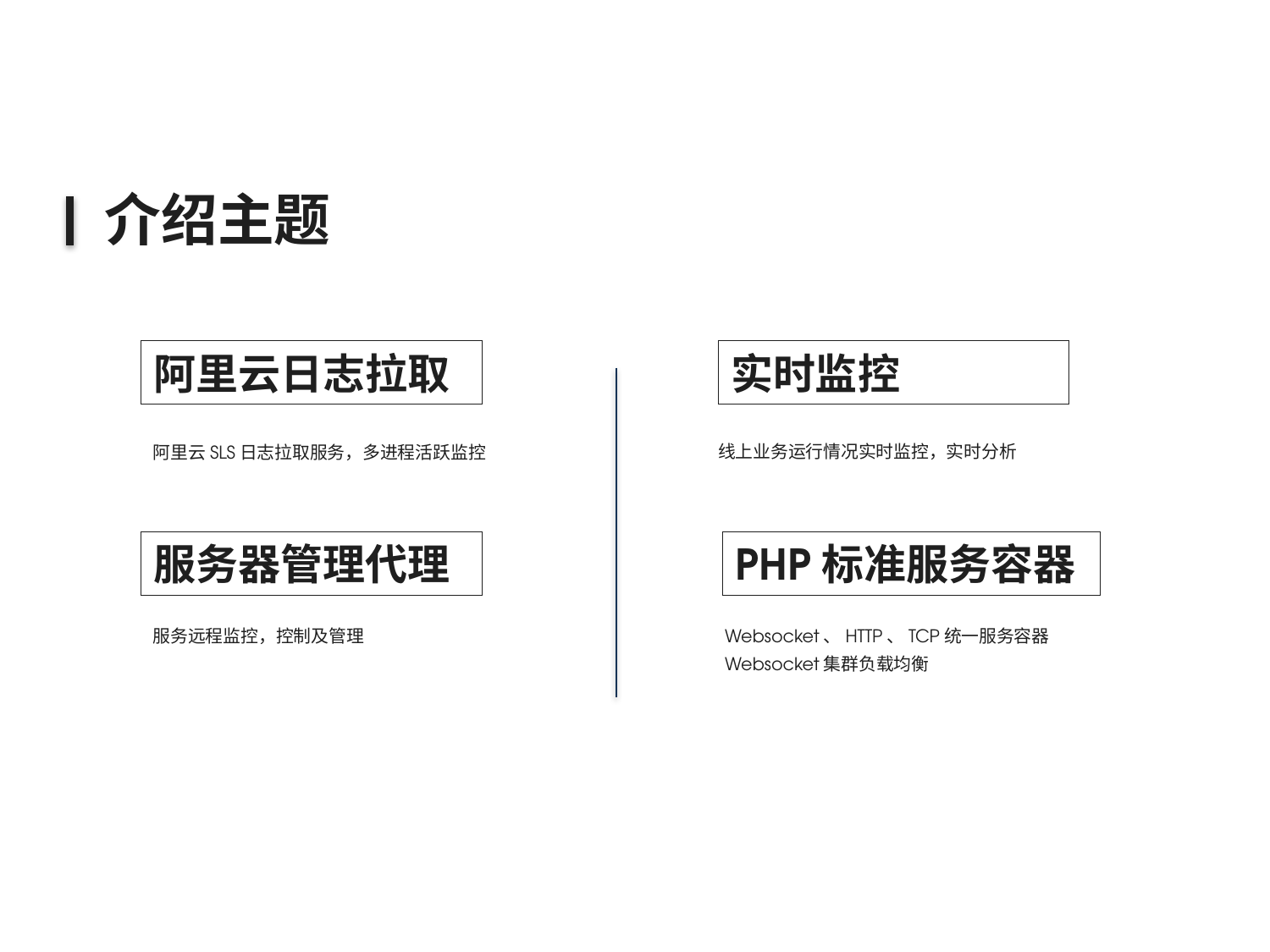

介绍主题
阿里云日志拉取
实时监控
线上业务运行情况实时监控，实时分析
阿里云SLS日志拉取服务，多进程活跃监控
服务器管理代理
PHP标准服务容器
服务远程监控，控制及管理
Websocket、HTTP、TCP统一服务容器
Websocket集群负载均衡